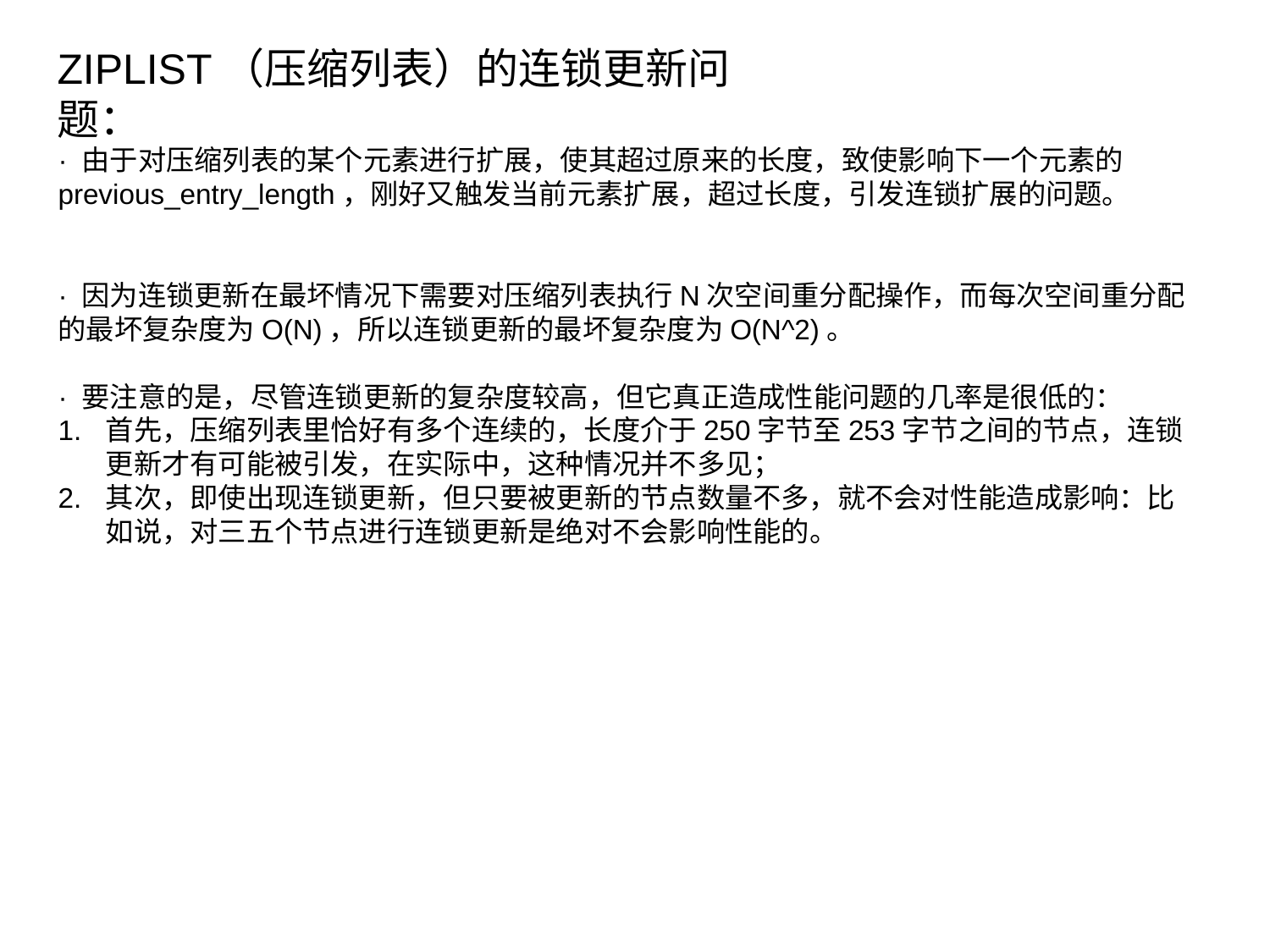

ZIPLIST（压缩列表）的连锁更新问题：
· 由于对压缩列表的某个元素进行扩展，使其超过原来的长度，致使影响下一个元素的
previous_entry_length，刚好又触发当前元素扩展，超过长度，引发连锁扩展的问题。

· 因为连锁更新在最坏情况下需要对压缩列表执行N次空间重分配操作，而每次空间重分配的最坏复杂度为O(N)，所以连锁更新的最坏复杂度为O(N^2)。

· 要注意的是，尽管连锁更新的复杂度较高，但它真正造成性能问题的几率是很低的：
首先，压缩列表里恰好有多个连续的，长度介于250字节至253字节之间的节点，连锁更新才有可能被引发，在实际中，这种情况并不多见；
其次，即使出现连锁更新，但只要被更新的节点数量不多，就不会对性能造成影响：比如说，对三五个节点进行连锁更新是绝对不会影响性能的。